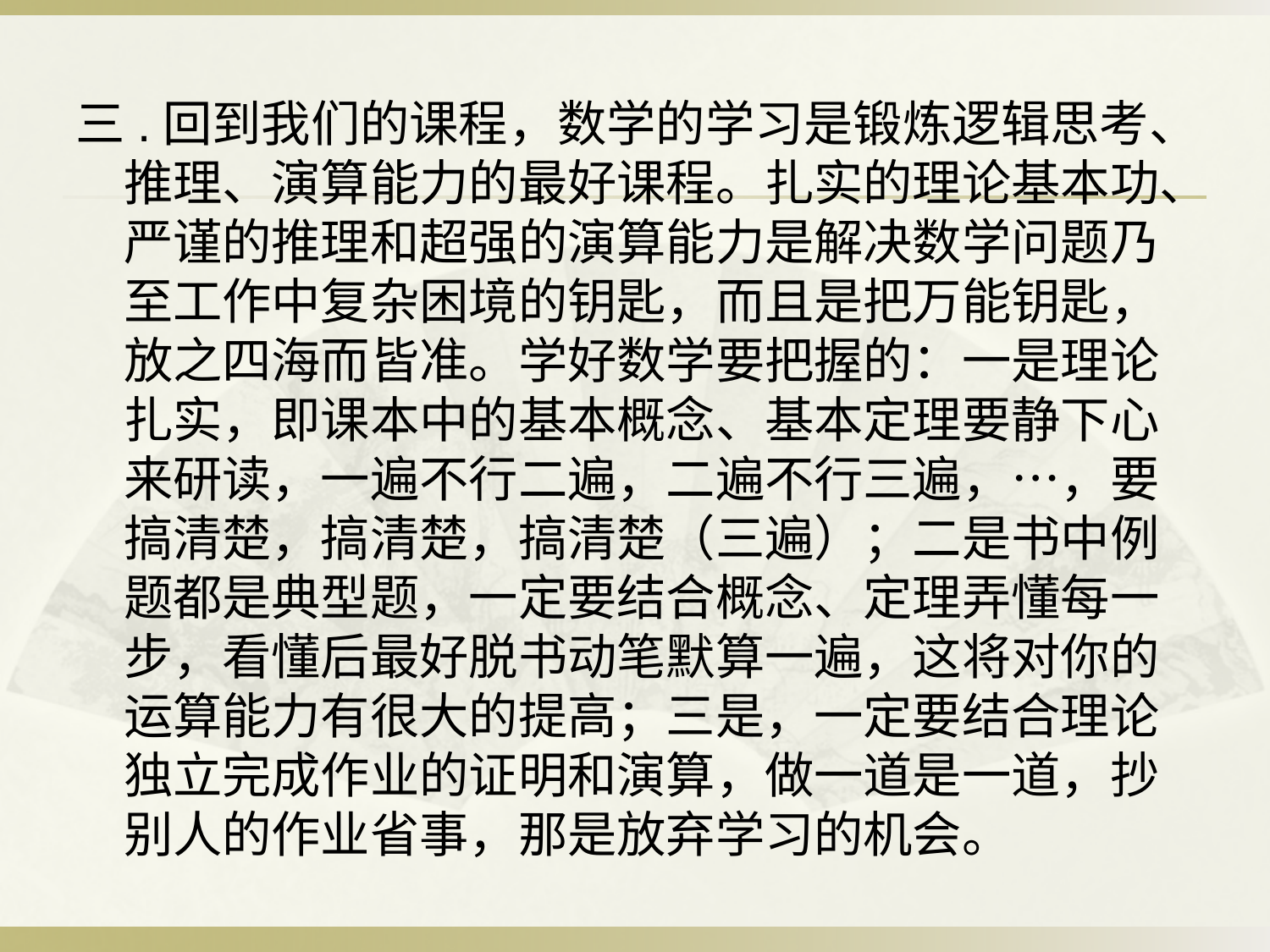

三.回到我们的课程，数学的学习是锻炼逻辑思考、推理、演算能力的最好课程。扎实的理论基本功、严谨的推理和超强的演算能力是解决数学问题乃至工作中复杂困境的钥匙，而且是把万能钥匙，放之四海而皆准。学好数学要把握的：一是理论扎实，即课本中的基本概念、基本定理要静下心来研读，一遍不行二遍，二遍不行三遍，…，要搞清楚，搞清楚，搞清楚（三遍）；二是书中例题都是典型题，一定要结合概念、定理弄懂每一步，看懂后最好脱书动笔默算一遍，这将对你的运算能力有很大的提高；三是，一定要结合理论独立完成作业的证明和演算，做一道是一道，抄别人的作业省事，那是放弃学习的机会。